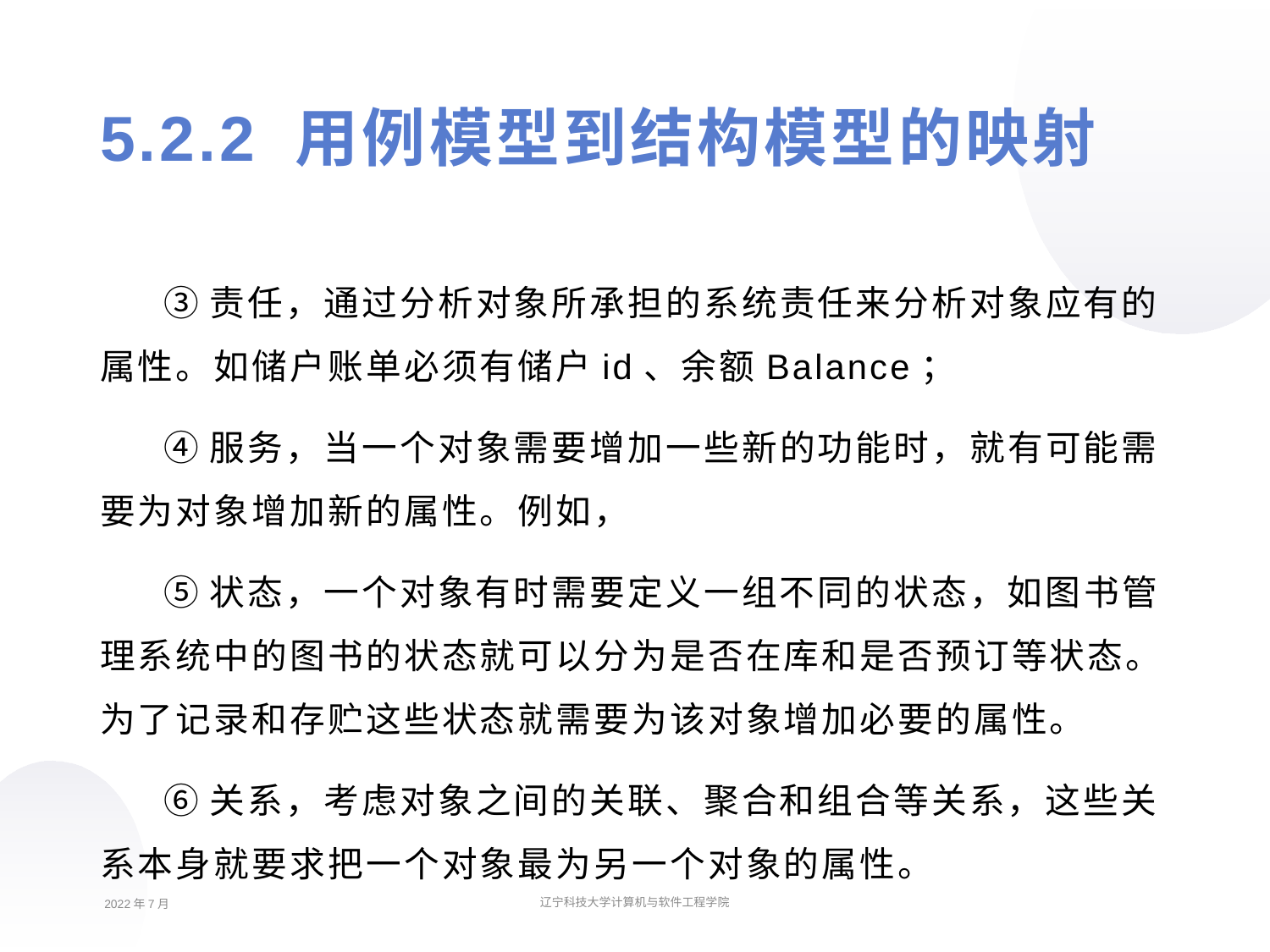

5.2.2 用例模型到结构模型的映射
③责任，通过分析对象所承担的系统责任来分析对象应有的属性。如储户账单必须有储户id、余额Balance；
④服务，当一个对象需要增加一些新的功能时，就有可能需要为对象增加新的属性。例如，
⑤状态，一个对象有时需要定义一组不同的状态，如图书管理系统中的图书的状态就可以分为是否在库和是否预订等状态。为了记录和存贮这些状态就需要为该对象增加必要的属性。
⑥关系，考虑对象之间的关联、聚合和组合等关系，这些关系本身就要求把一个对象最为另一个对象的属性。

2022年7月
辽宁科技大学计算机与软件工程学院
72